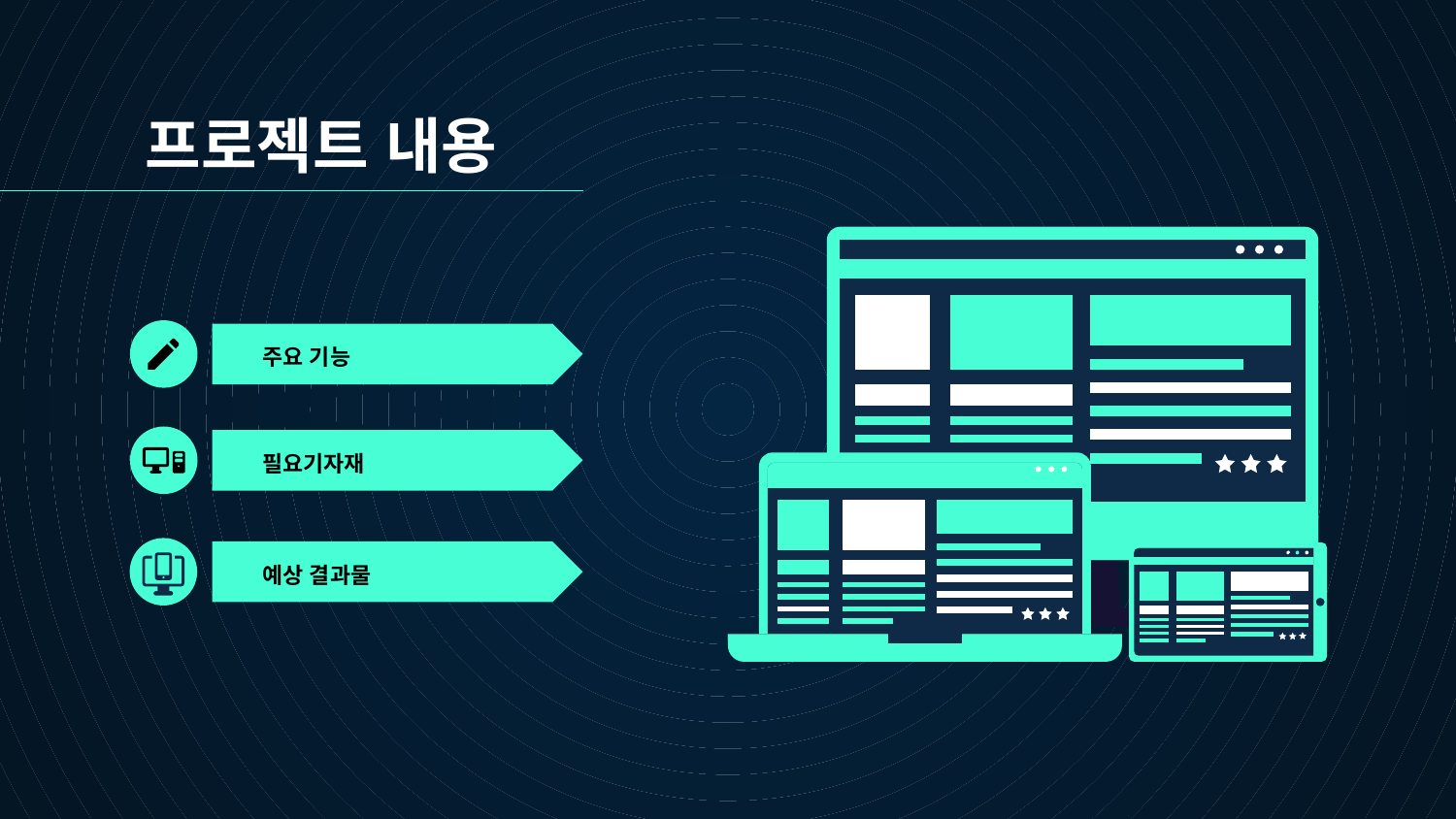

프로젝트 내용

# 주요 기능

필요기자재

예상 결과물